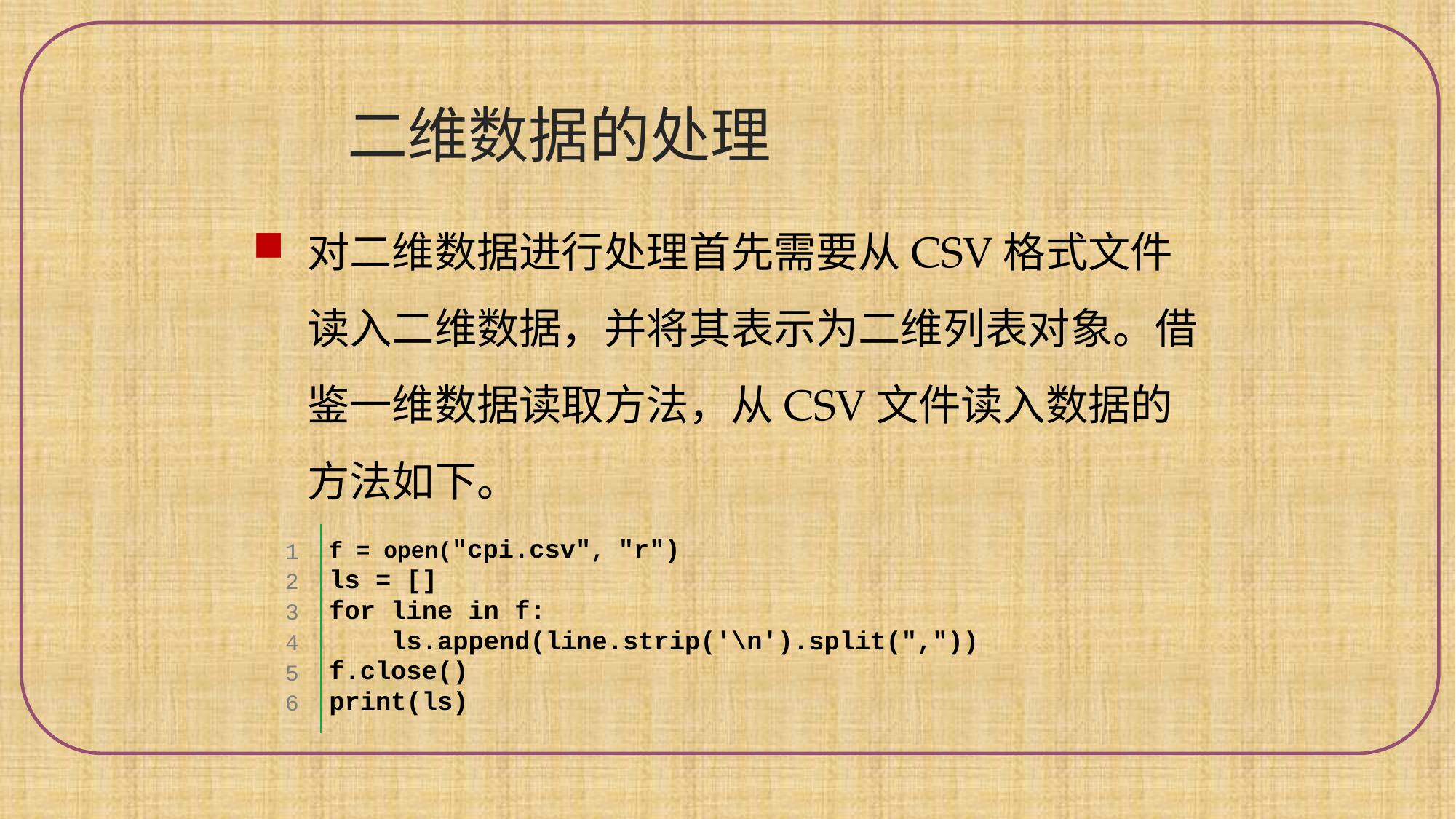

二维数据的处理
对二维数据进行处理首先需要从CSV格式文件读入二维数据，并将其表示为二维列表对象。借鉴一维数据读取方法，从CSV文件读入数据的方法如下。
|  |  |
| --- | --- |
| 1 2 3 4 5 6 | f = open("cpi.csv", "r") ls = [] for line in f: ls.append(line.strip('\n').split(",")) f.close() print(ls) |
|  |  |